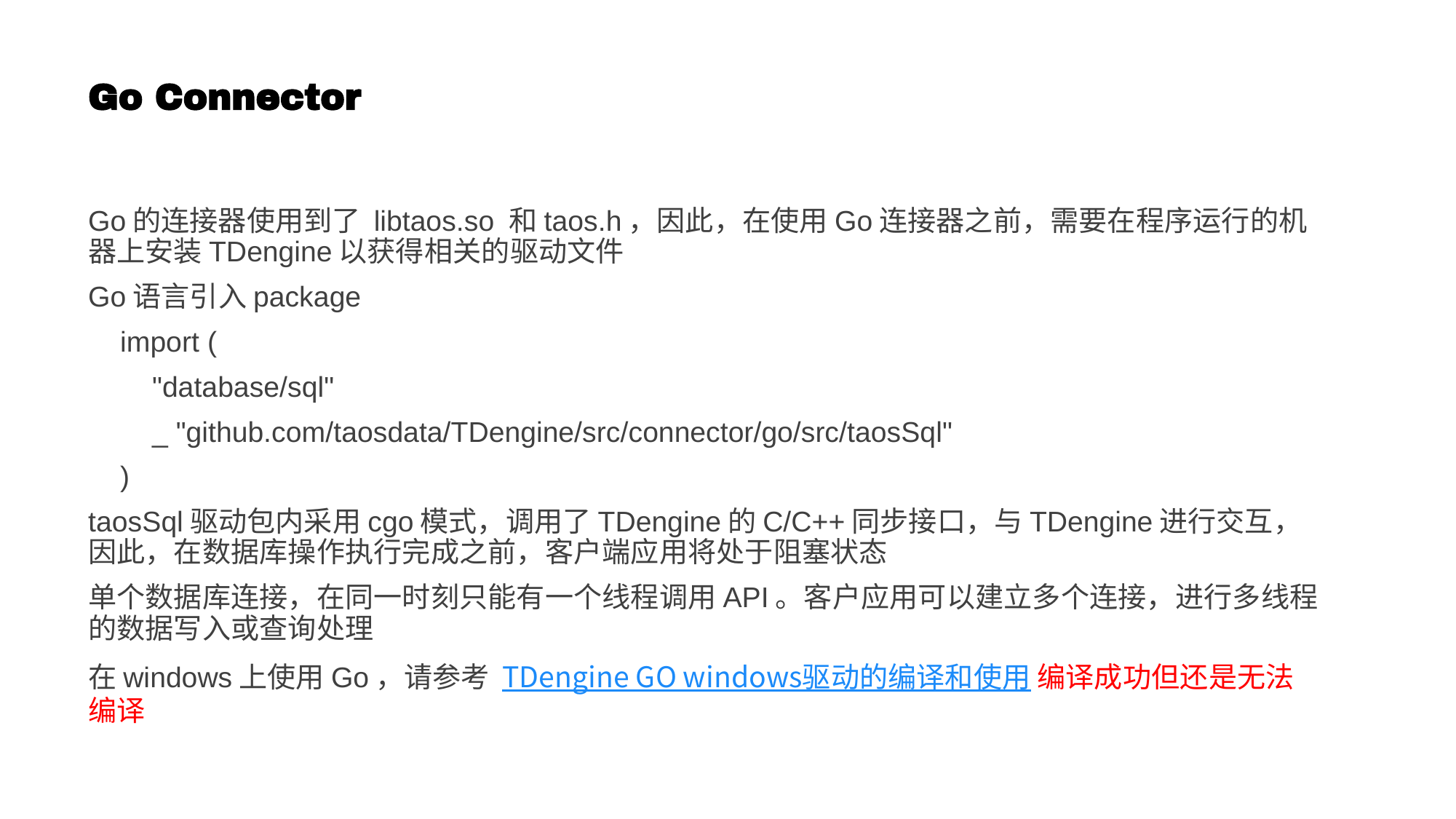

# Go Connector
Go的连接器使用到了 libtaos.so 和taos.h，因此，在使用Go连接器之前，需要在程序运行的机器上安装TDengine以获得相关的驱动文件
Go语言引入package
    import (
        "database/sql"
        _ "github.com/taosdata/TDengine/src/connector/go/src/taosSql"
    )
taosSql驱动包内采用cgo模式，调用了TDengine的C/C++同步接口，与TDengine进行交互，因此，在数据库操作执行完成之前，客户端应用将处于阻塞状态
单个数据库连接，在同一时刻只能有一个线程调用API。客户应用可以建立多个连接，进行多线程的数据写入或查询处理
在windows上使用Go，请参考  TDengine GO windows驱动的编译和使用 编译成功但还是无法编译